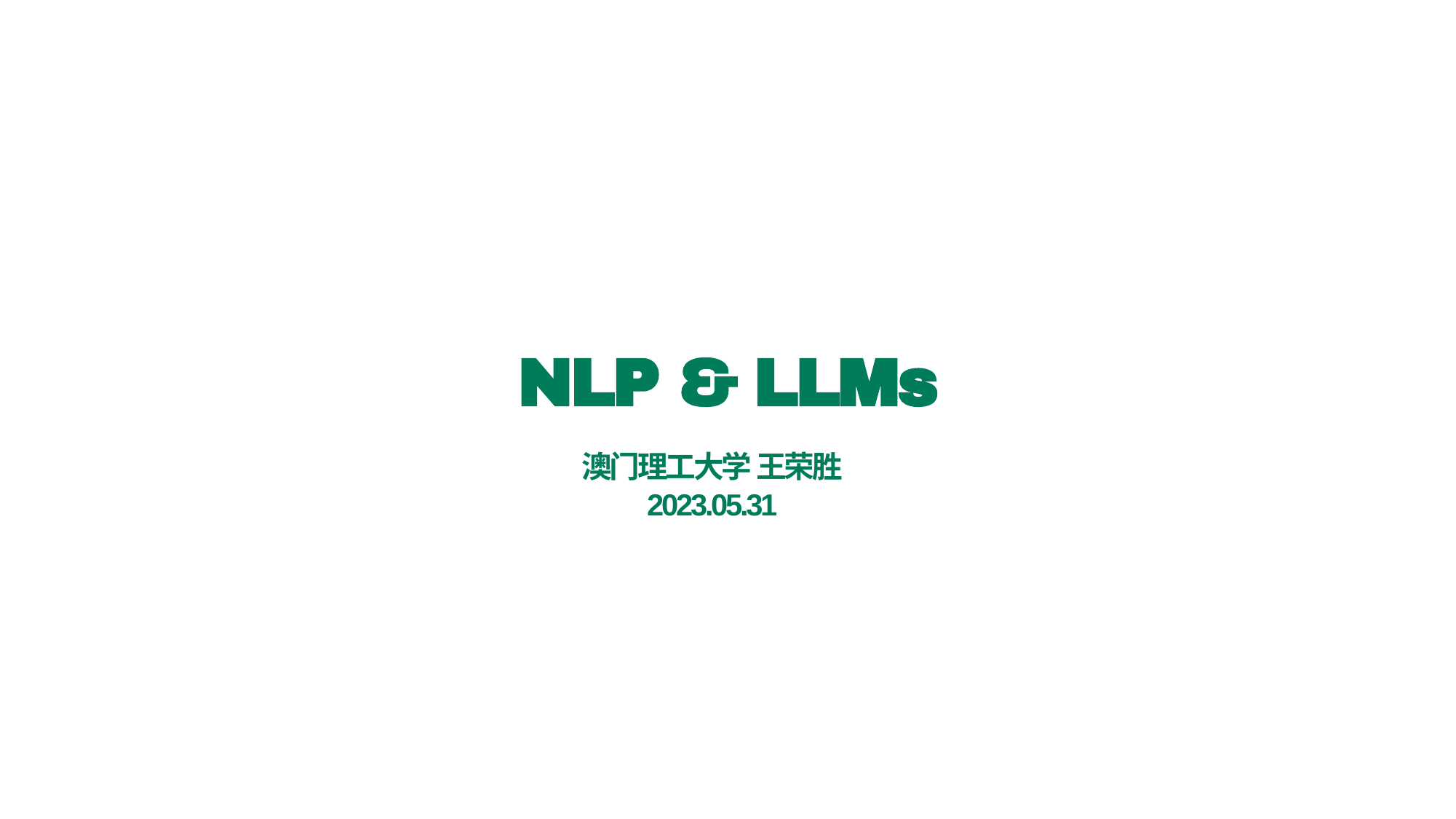

# NLP & LLMs
澳门理工大学 王荣胜
2023.05.31